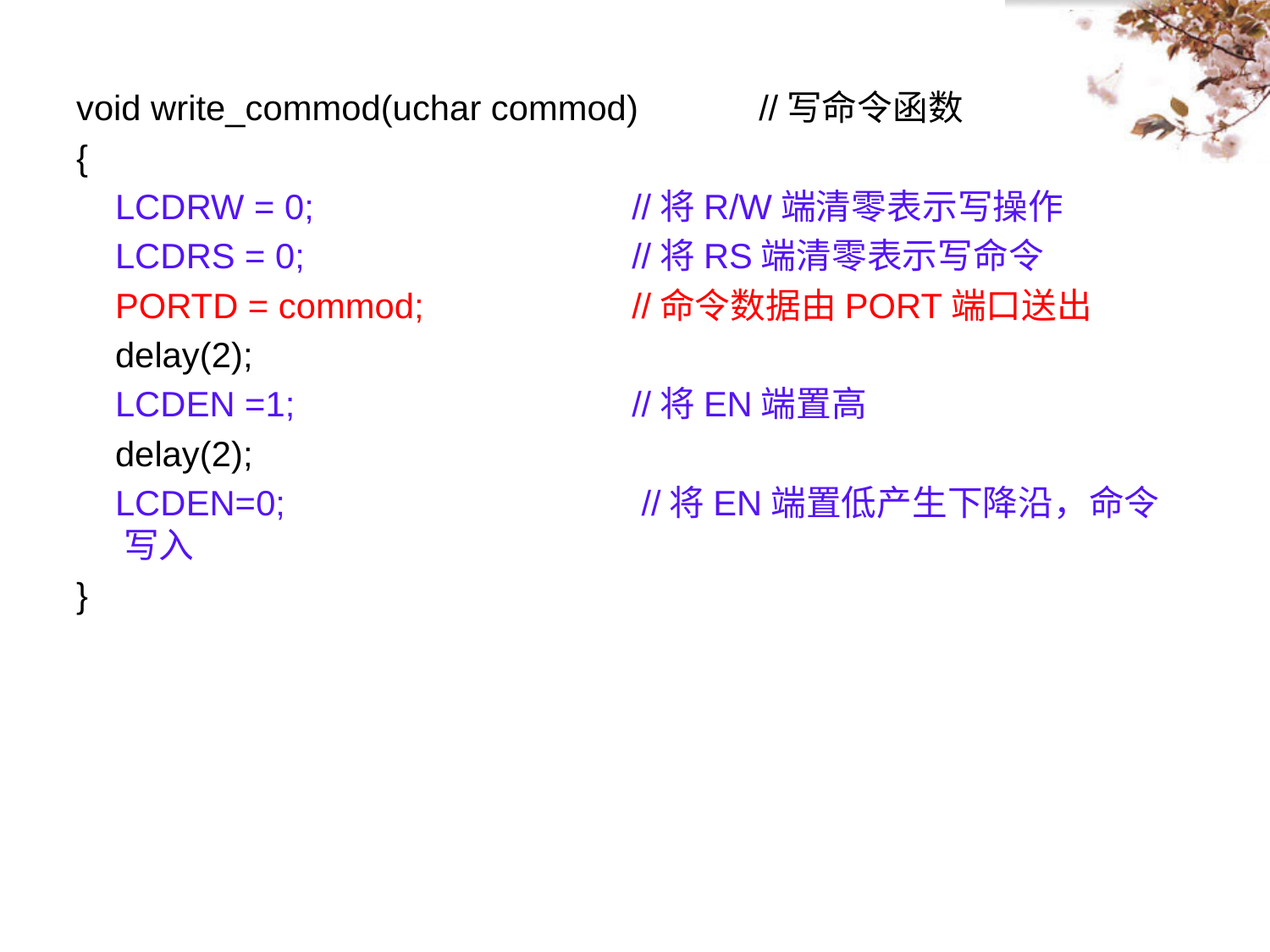

void write_commod(uchar commod)	//写命令函数
{
    LCDRW = 0;			//将R/W端清零表示写操作
    LCDRS = 0;			//将RS端清零表示写命令
    PORTD = commod;		//命令数据由PORT端口送出
    delay(2);
    LCDEN =1;			//将EN端置高
    delay(2);
    LCDEN=0;			 //将EN端置低产生下降沿，命令写入
}